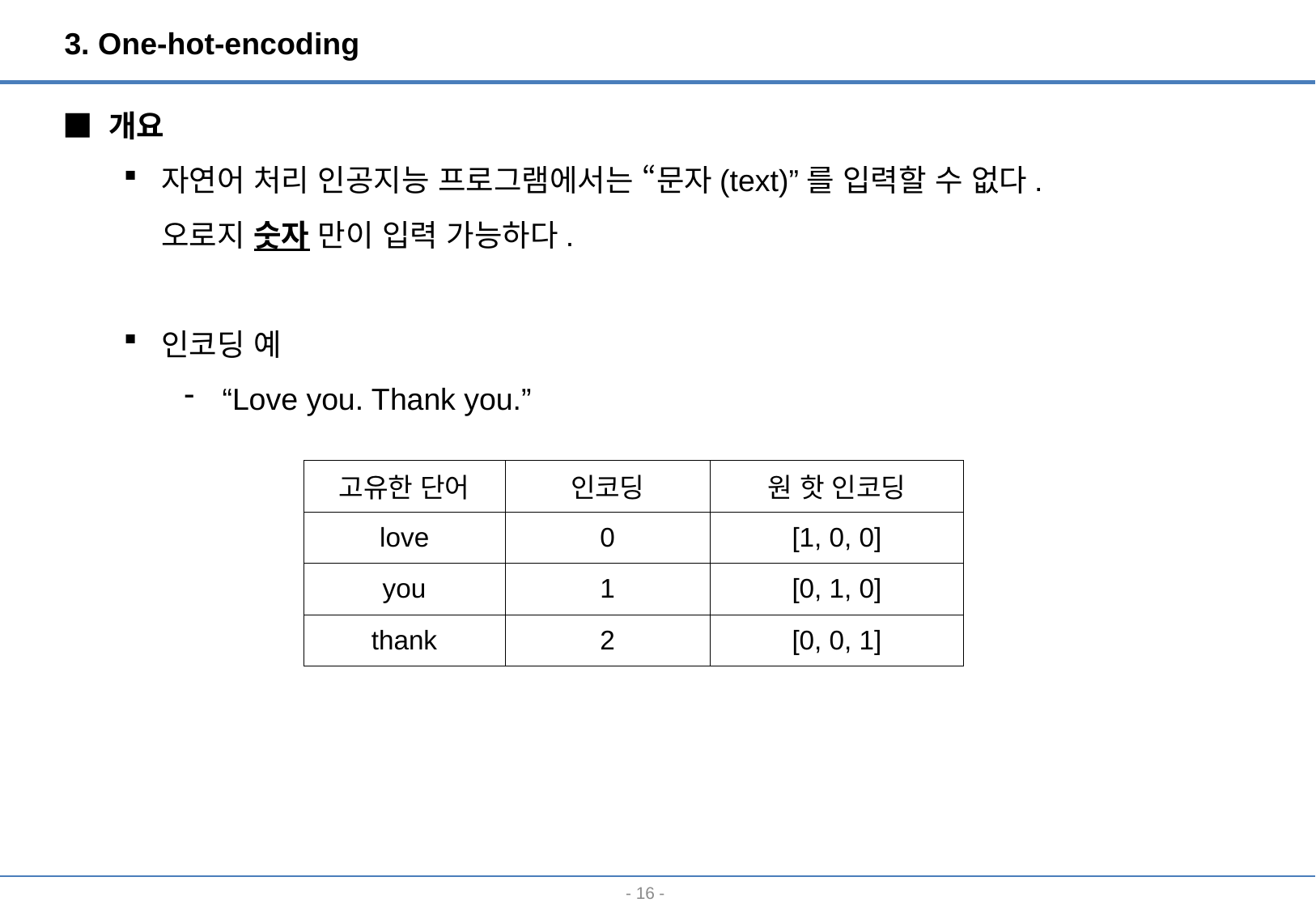

3. One-hot-encoding
■ 개요
자연어 처리 인공지능 프로그램에서는 “문자(text)”를 입력할 수 없다.
오로지 숫자 만이 입력 가능하다.

인코딩 예
“Love you. Thank you.”
| 고유한 단어 | 인코딩 | 원 핫 인코딩 |
| --- | --- | --- |
| love | 0 | [1, 0, 0] |
| you | 1 | [0, 1, 0] |
| thank | 2 | [0, 0, 1] |
- 16 -